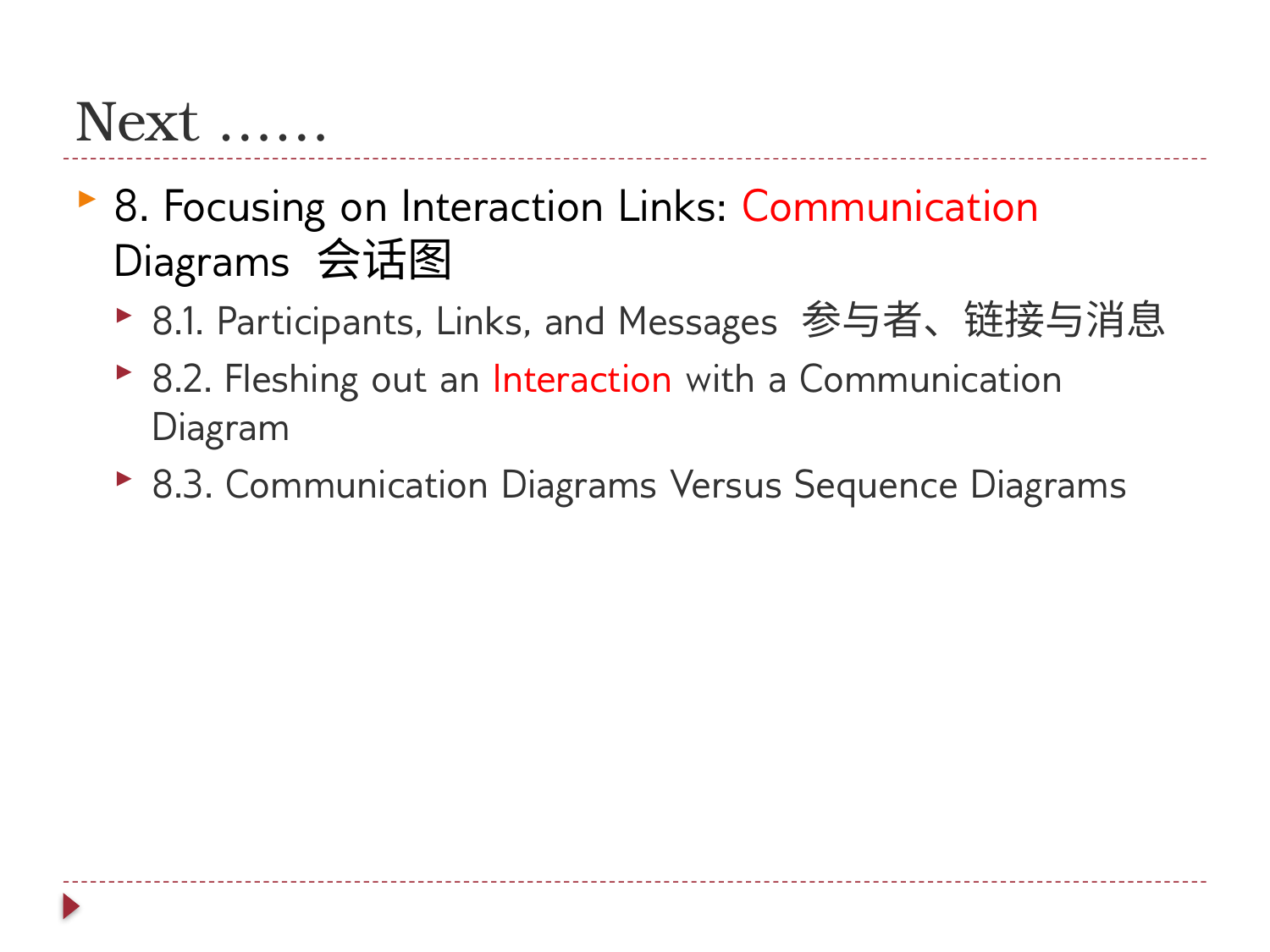

# Next ……
8. Focusing on Interaction Links: Communication Diagrams 会话图
8.1. Participants, Links, and Messages 参与者、链接与消息
8.2. Fleshing out an Interaction with a Communication Diagram
8.3. Communication Diagrams Versus Sequence Diagrams